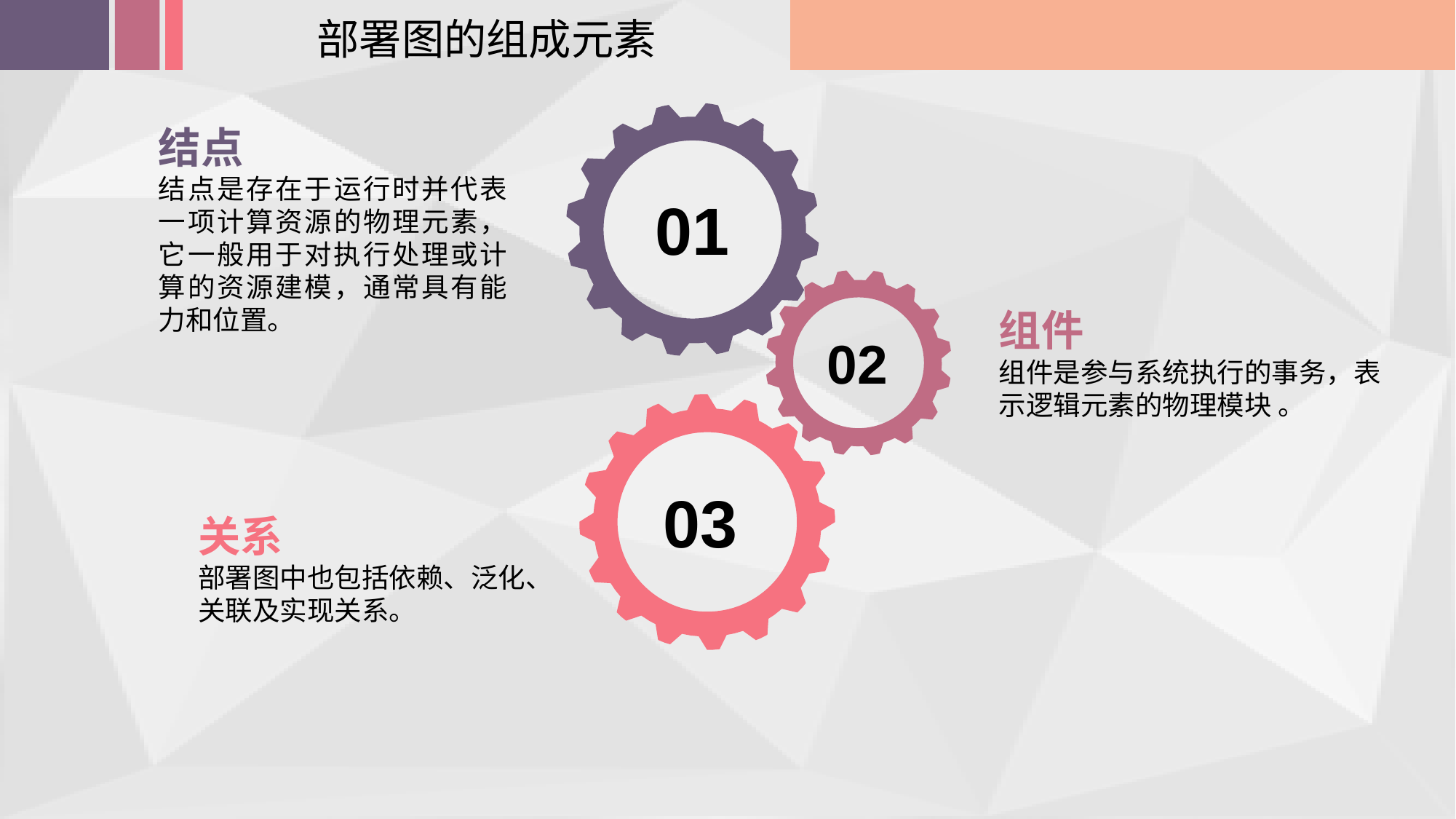

部署图的组成元素

结点
结点是存在于运行时并代表一项计算资源的物理元素，它一般用于对执行处理或计算的资源建模，通常具有能力和位置。
01

组件
组件是参与系统执行的事务，表示逻辑元素的物理模块 。
02

03
关系
部署图中也包括依赖、泛化、关联及实现关系。